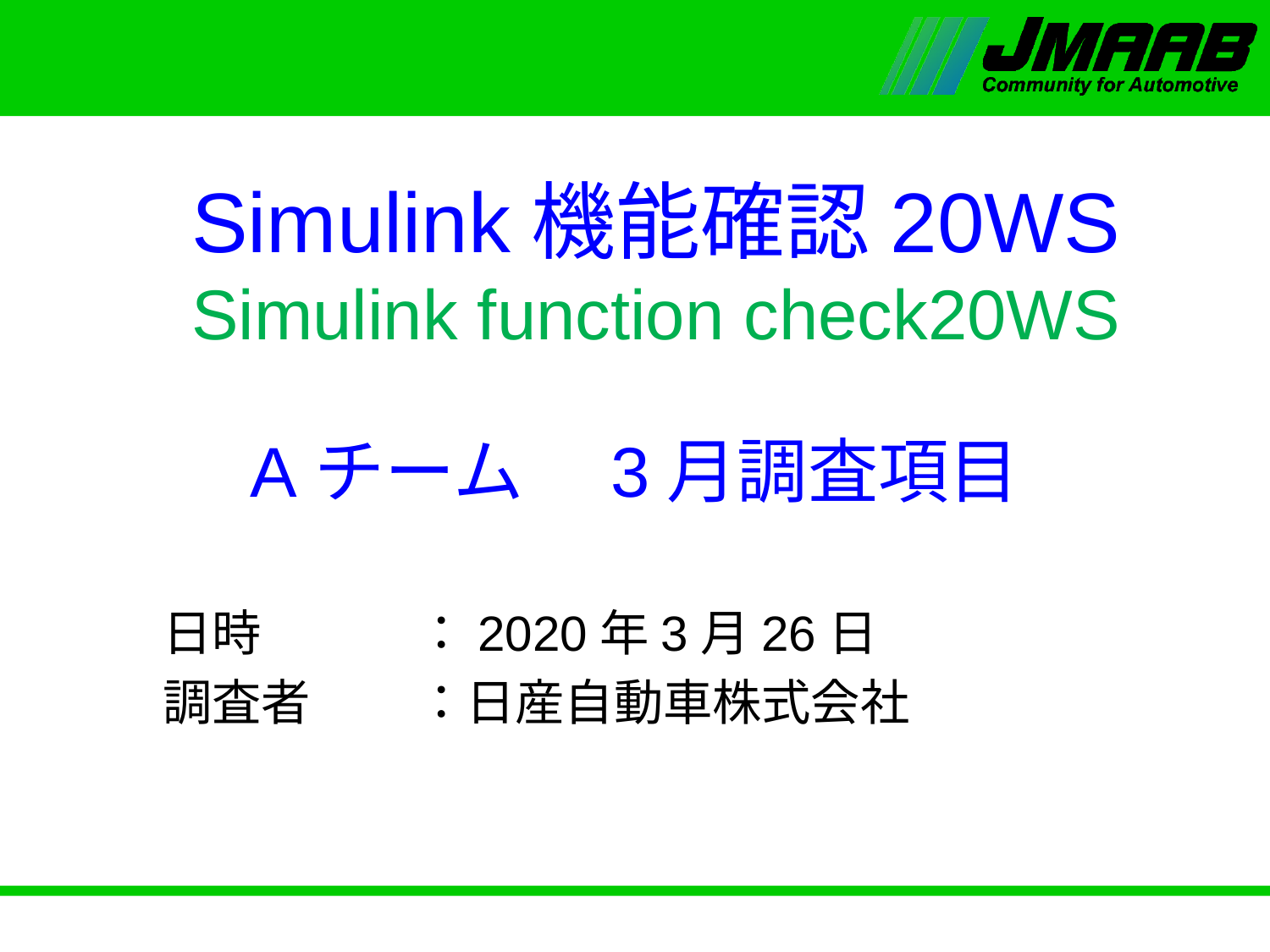

Simulink機能確認20WS
Simulink function check20WS
# Aチーム　3月調査項目
日時		：2020年3月26日
調査者	：日産自動車株式会社